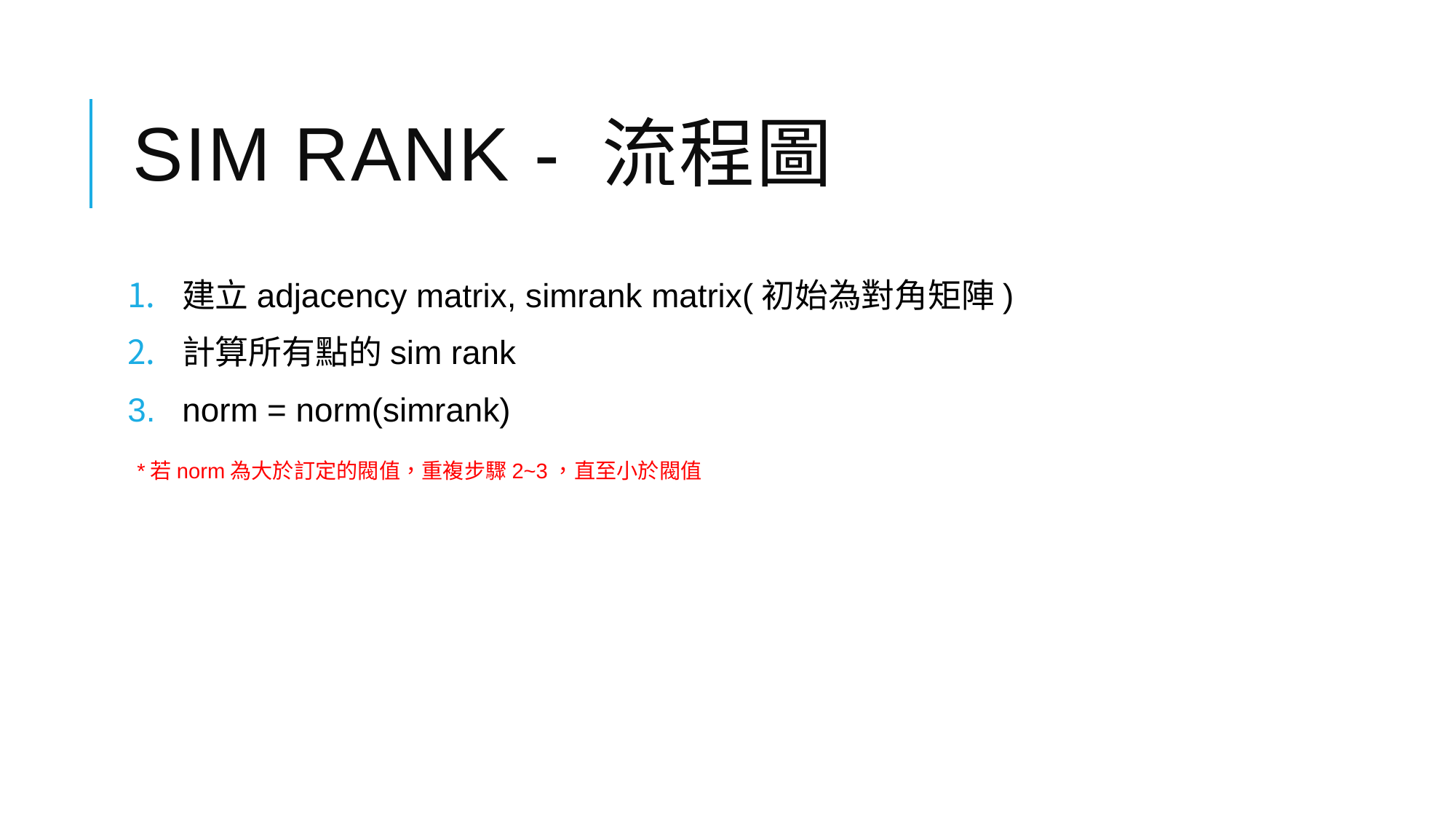

# sim rank - 流程圖
建立adjacency matrix, simrank matrix(初始為對角矩陣)
計算所有點的sim rank
norm = norm(simrank)
 *若norm為大於訂定的閥值，重複步驟2~3，直至小於閥值